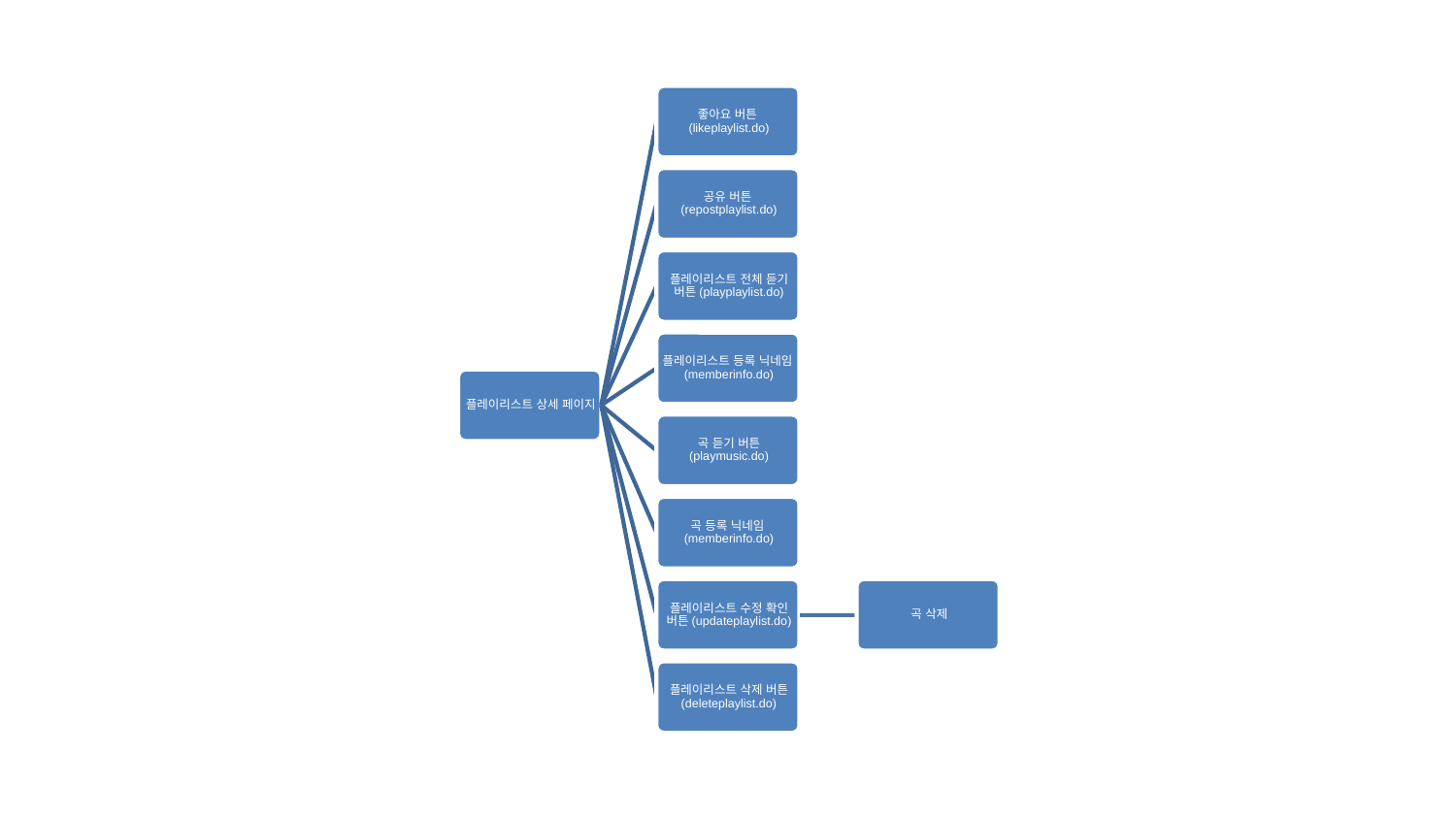

플레이리스트 상세 페이지

좋아요 버튼(likeplaylist.do)

공유 버튼(repostplaylist.do)

플레이리스트 전체 듣기 버튼(playplaylist.do)

플레이리스트 등록 닉네임(memberinfo.do)

곡 듣기 버튼 (playmusic.do)

곡 등록 닉네임(memberinfo.do)

플레이리스트 수정 확인 버튼(updateplaylist.do)

곡 삭제

플레이리스트 삭제 버튼 (deleteplaylist.do)